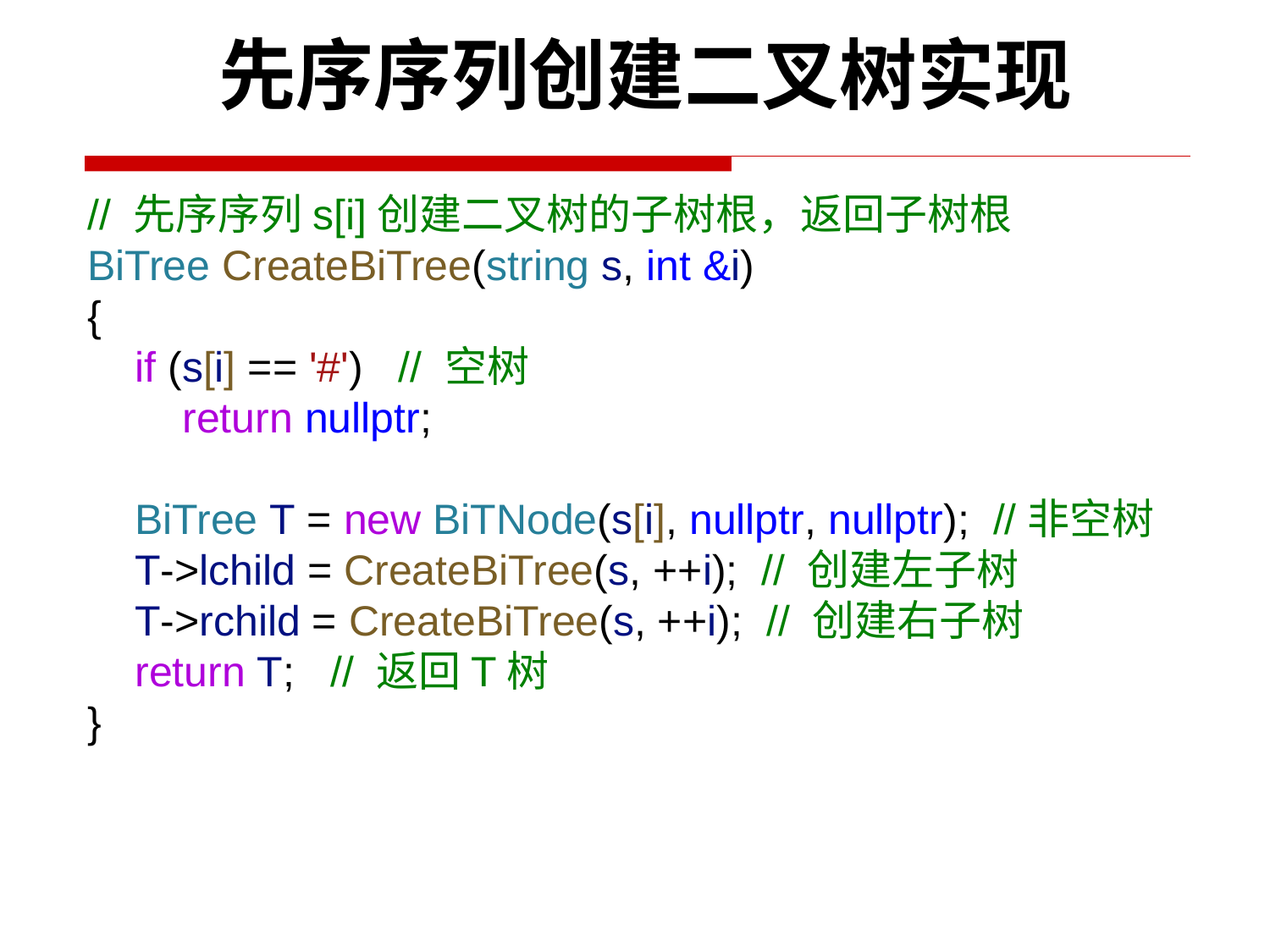

先序序列创建二叉树实现
// 先序序列s[i]创建二叉树的子树根，返回子树根
BiTree CreateBiTree(string s, int &i)
{
    if (s[i] == '#')   // 空树
        return nullptr;

    BiTree T = new BiTNode(s[i], nullptr, nullptr);  //非空树
    T->lchild = CreateBiTree(s, ++i);  // 创建左子树
    T->rchild = CreateBiTree(s, ++i);  // 创建右子树
    return T;   // 返回T树
}